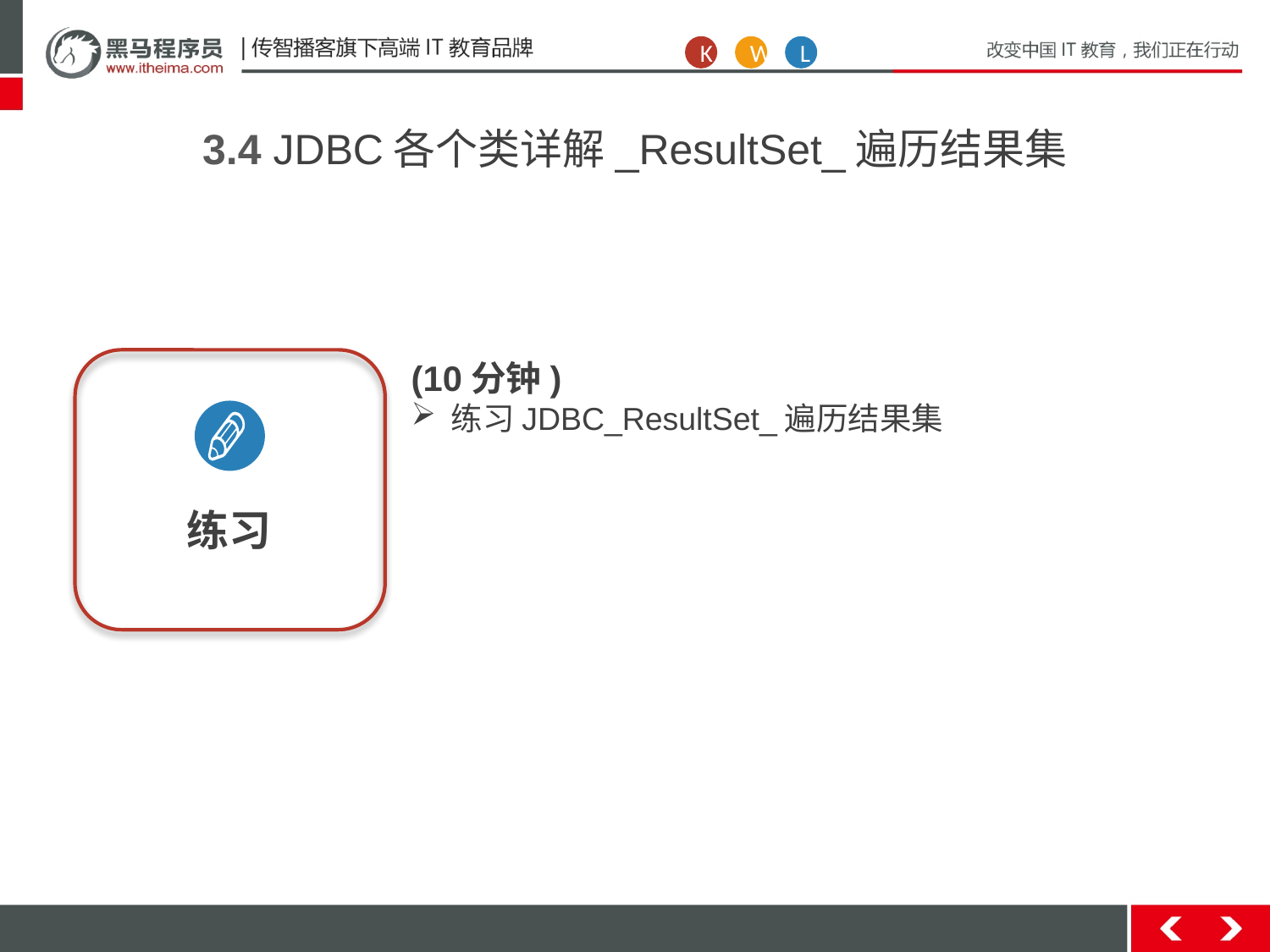

K
W
L
3.4 JDBC各个类详解_ResultSet_遍历结果集

练习
(10分钟)
练习JDBC_ResultSet_遍历结果集